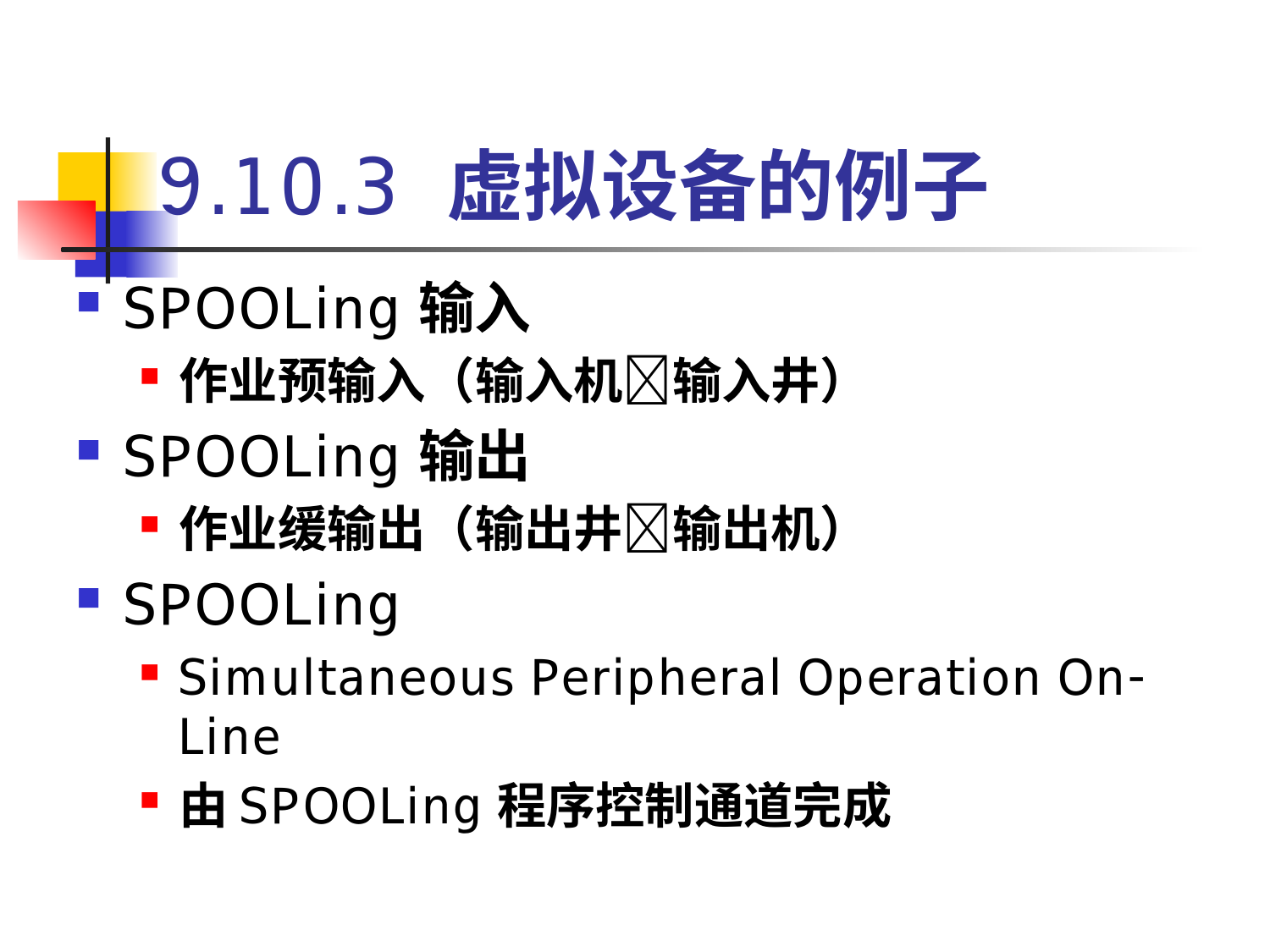

# 9.10.3 虚拟设备的例子
SPOOLing输入
作业预输入（输入机⇒输入井）
SPOOLing输出
作业缓输出（输出井⇒输出机）
SPOOLing
Simultaneous Peripheral Operation On-Line
由SPOOLing程序控制通道完成